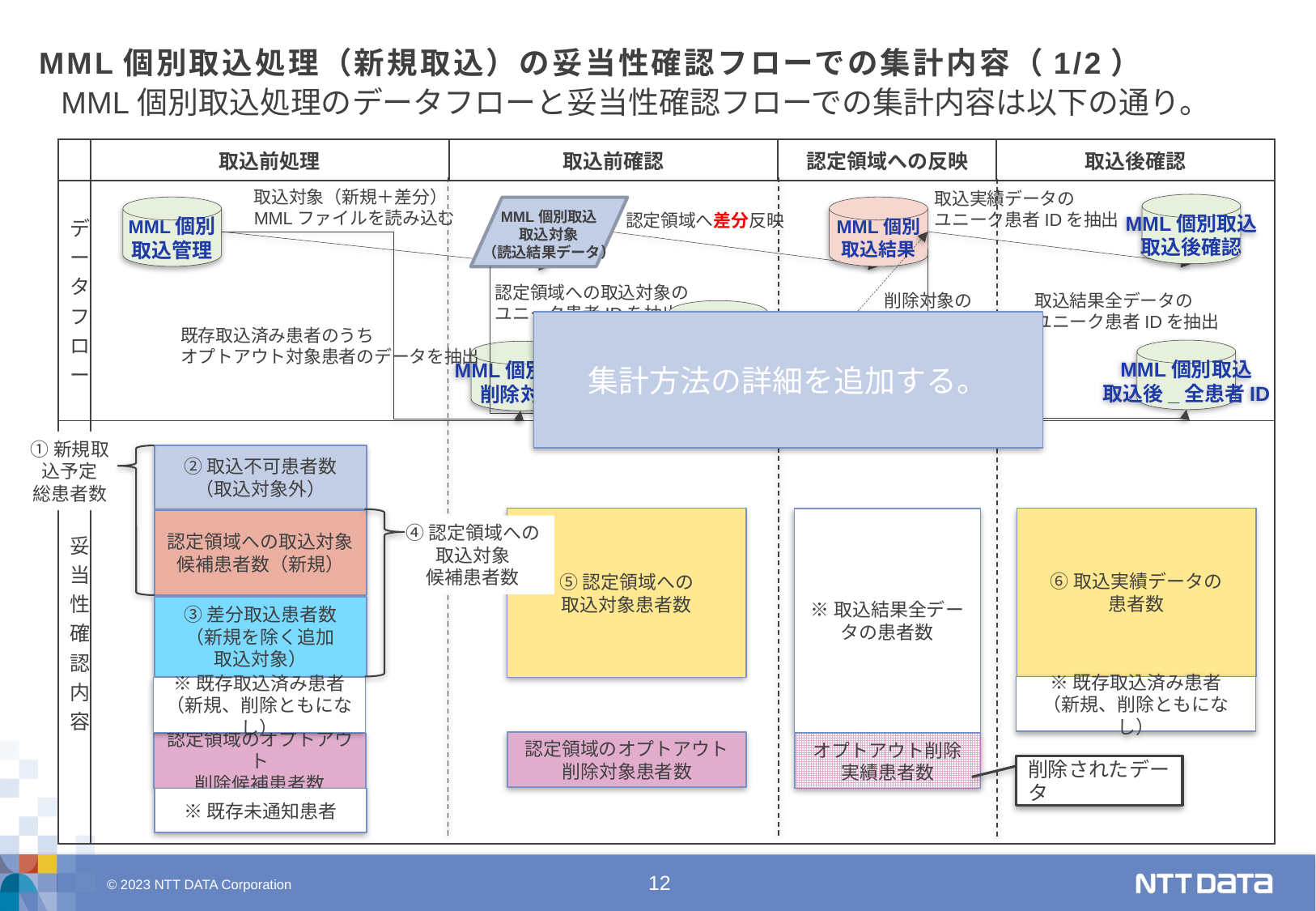

# MML個別取込処理（新規取込）の妥当性確認フローでの集計内容（1/2）
MML個別取込処理のデータフローと妥当性確認フローでの集計内容は以下の通り。
|  | 取込前処理 | 取込前確認 | 認定領域への反映 | 取込後確認 |
| --- | --- | --- | --- | --- |
| データフロー |  |  |  |  |
| 妥当性確認内容 |  |  |  |  |
取込対象（新規＋差分）
MMLファイルを読み込む
取込実績データの
ユニーク患者IDを抽出
MML個別取込
取込後確認
MML個別
取込管理
MML個別取込結果
MML個別取込
取込対象
（読込結果データ）
認定領域へ差分反映
①
認定領域への取込対象の
ユニーク患者IDを抽出
削除対象の
データを削除
取込結果全データの
ユニーク患者IDを抽出
MML個別取込
取込前確認
集計方法の詳細を追加する。
既存取込済み患者のうち
オプトアウト対象患者のデータを抽出
MML個別取込
取込後_全患者ID
MML個別取込
削除対象
MML個別取込
削除対象
（zip_no、file_no）
①新規取込予定
総患者数
②取込不可患者数
（取込対象外）

⑤認定領域への
取込対象患者数
⑥取込実績データの
患者数
※取込結果全データの患者数

認定領域への取込対象
候補患者数（新規）
④認定領域への取込対象
候補患者数
③差分取込患者数
（新規を除く追加
取込対象）
※既存取込済み患者
（新規、削除ともになし）
※既存取込済み患者
（新規、削除ともになし）
認定領域のオプトアウト
削除対象患者数
認定領域のオプトアウト
削除候補患者数
オプトアウト削除
実績患者数
削除されたデータ
※既存未通知患者